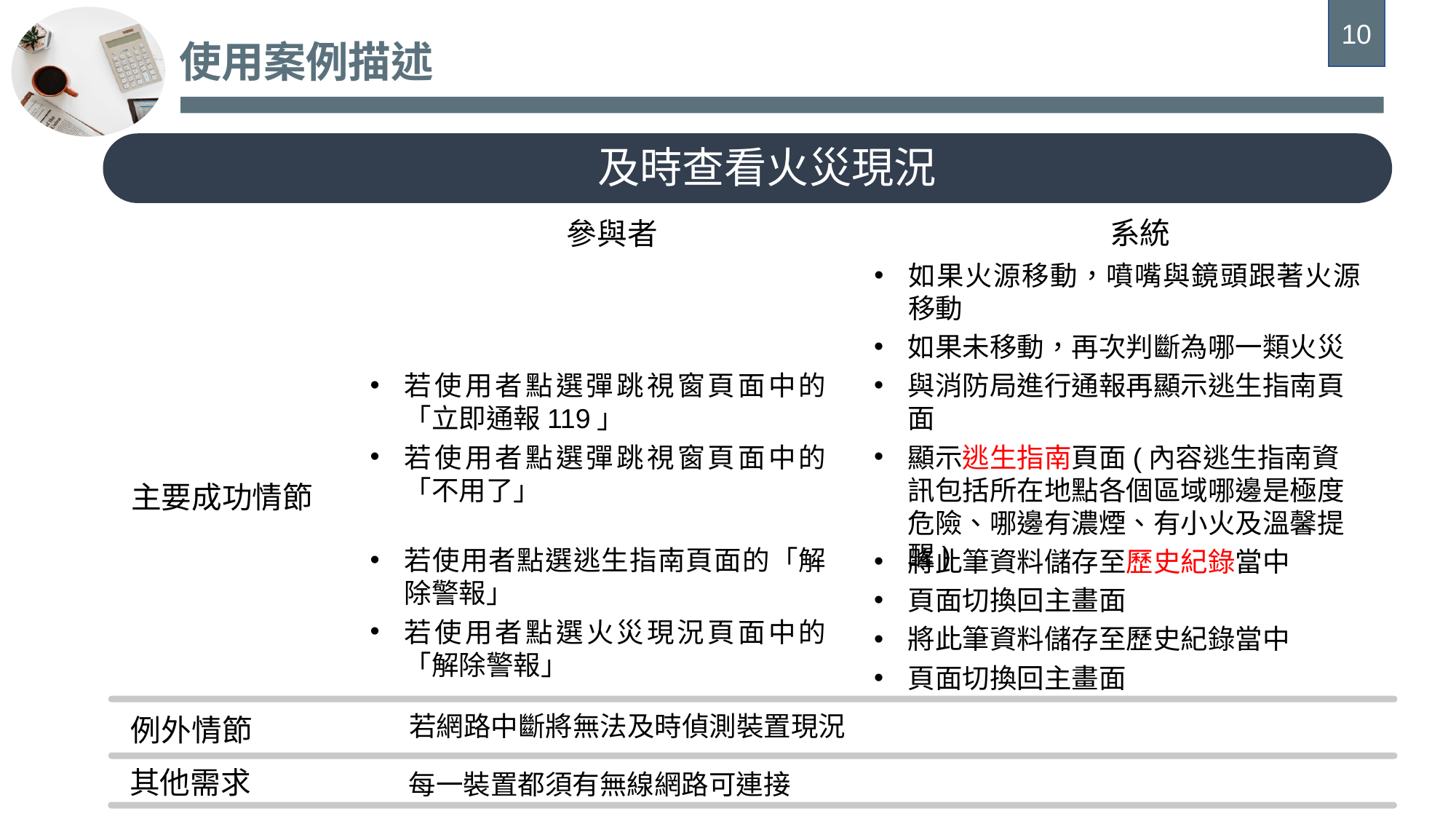

10

使用案例描述

及時查看火災現況

系統
參與者
如果火源移動，噴嘴與鏡頭跟著火源移動
如果未移動，再次判斷為哪一類火災
與消防局進行通報再顯示逃生指南頁面
若使用者點選彈跳視窗頁面中的「立即通報119」
顯示逃生指南頁面(內容逃生指南資訊包括所在地點各個區域哪邊是極度危險、哪邊有濃煙、有小火及溫馨提醒)
若使用者點選彈跳視窗頁面中的「不用了」
主要成功情節
若使用者點選逃生指南頁面的「解除警報」
將此筆資料儲存至歷史紀錄當中
頁面切換回主畫面
若使用者點選火災現況頁面中的「解除警報」
將此筆資料儲存至歷史紀錄當中
頁面切換回主畫面

例外情節
若網路中斷將無法及時偵測裝置現況
其他需求

每一裝置都須有無線網路可連接